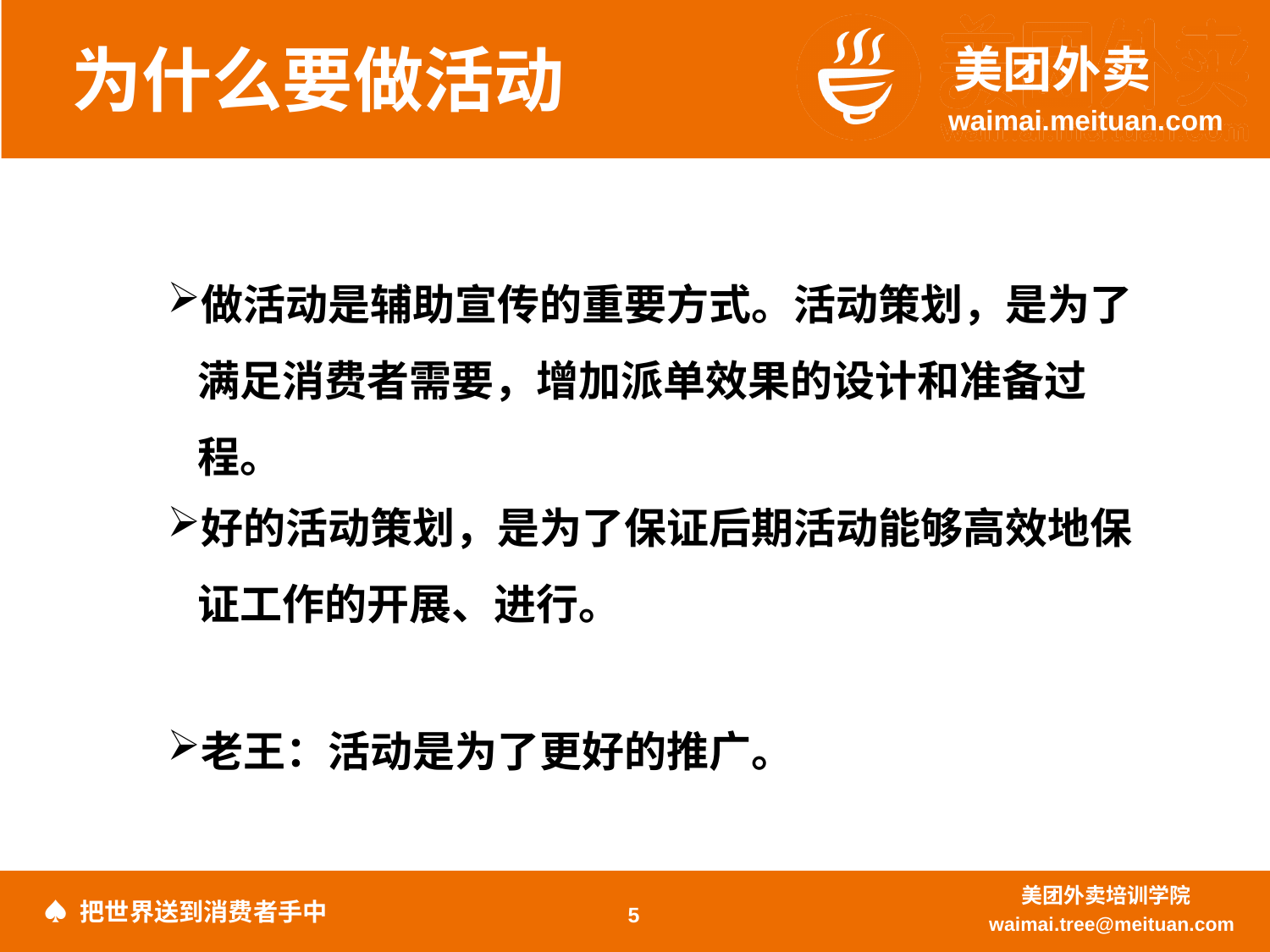

为什么要做活动
做活动是辅助宣传的重要方式。活动策划，是为了满足消费者需要，增加派单效果的设计和准备过程。
好的活动策划，是为了保证后期活动能够高效地保证工作的开展、进行。
老王：活动是为了更好的推广。